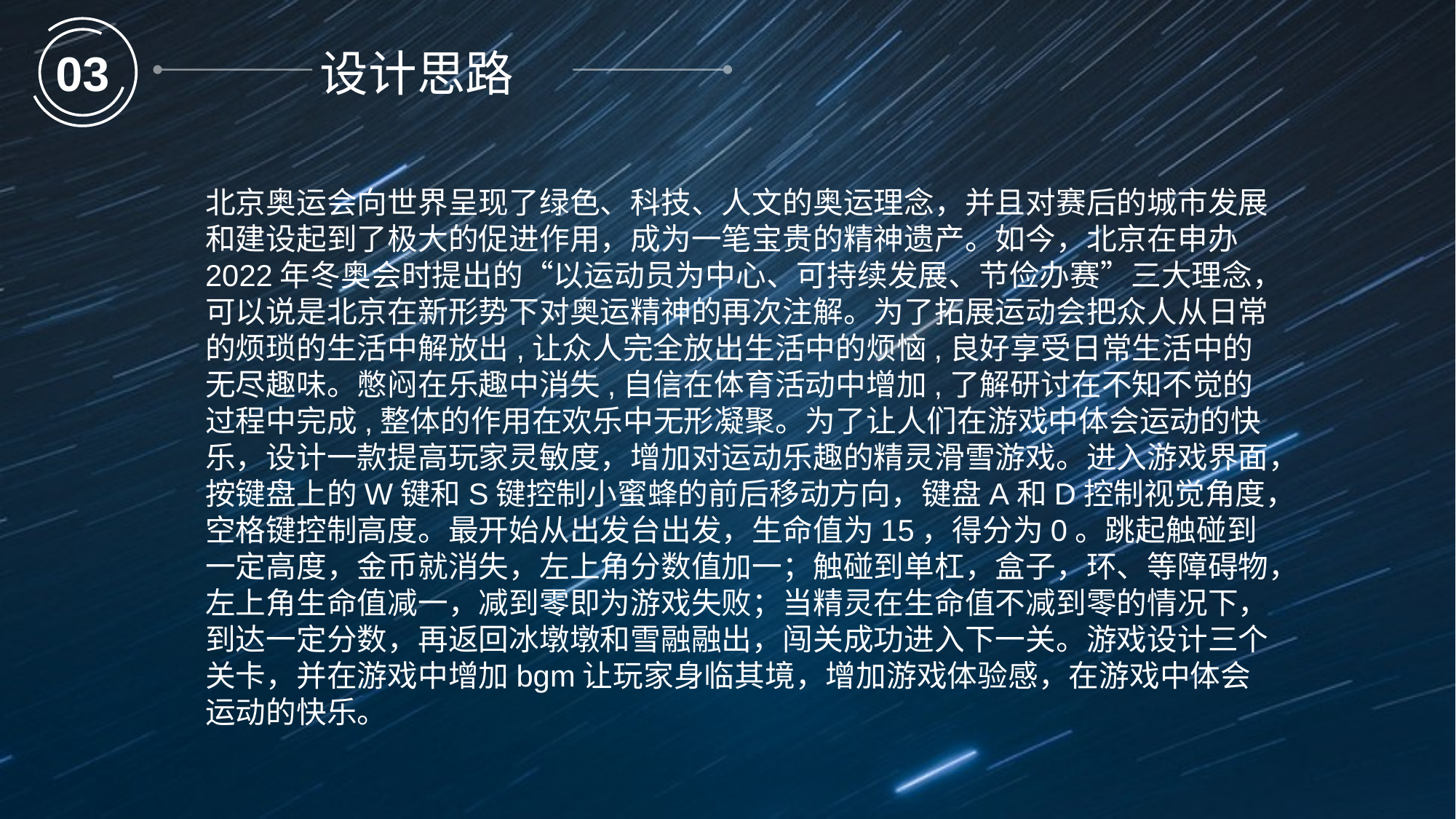

03
设计思路
北京奥运会向世界呈现了绿色、科技、人文的奥运理念，并且对赛后的城市发展和建设起到了极大的促进作用，成为一笔宝贵的精神遗产。如今，北京在申办2022年冬奥会时提出的“以运动员为中心、可持续发展、节俭办赛”三大理念，可以说是北京在新形势下对奥运精神的再次注解。为了拓展运动会把众人从日常的烦琐的生活中解放出,让众人完全放出生活中的烦恼,良好享受日常生活中的无尽趣味。憋闷在乐趣中消失,自信在体育活动中增加,了解研讨在不知不觉的过程中完成,整体的作用在欢乐中无形凝聚。为了让人们在游戏中体会运动的快乐，设计一款提高玩家灵敏度，增加对运动乐趣的精灵滑雪游戏。进入游戏界面，按键盘上的W键和S键控制小蜜蜂的前后移动方向，键盘A和D控制视觉角度，空格键控制高度。最开始从出发台出发，生命值为15，得分为0。跳起触碰到一定高度，金币就消失，左上角分数值加一；触碰到单杠，盒子，环、等障碍物，左上角生命值减一，减到零即为游戏失败；当精灵在生命值不减到零的情况下，到达一定分数，再返回冰墩墩和雪融融出，闯关成功进入下一关。游戏设计三个关卡，并在游戏中增加bgm让玩家身临其境，增加游戏体验感，在游戏中体会运动的快乐。